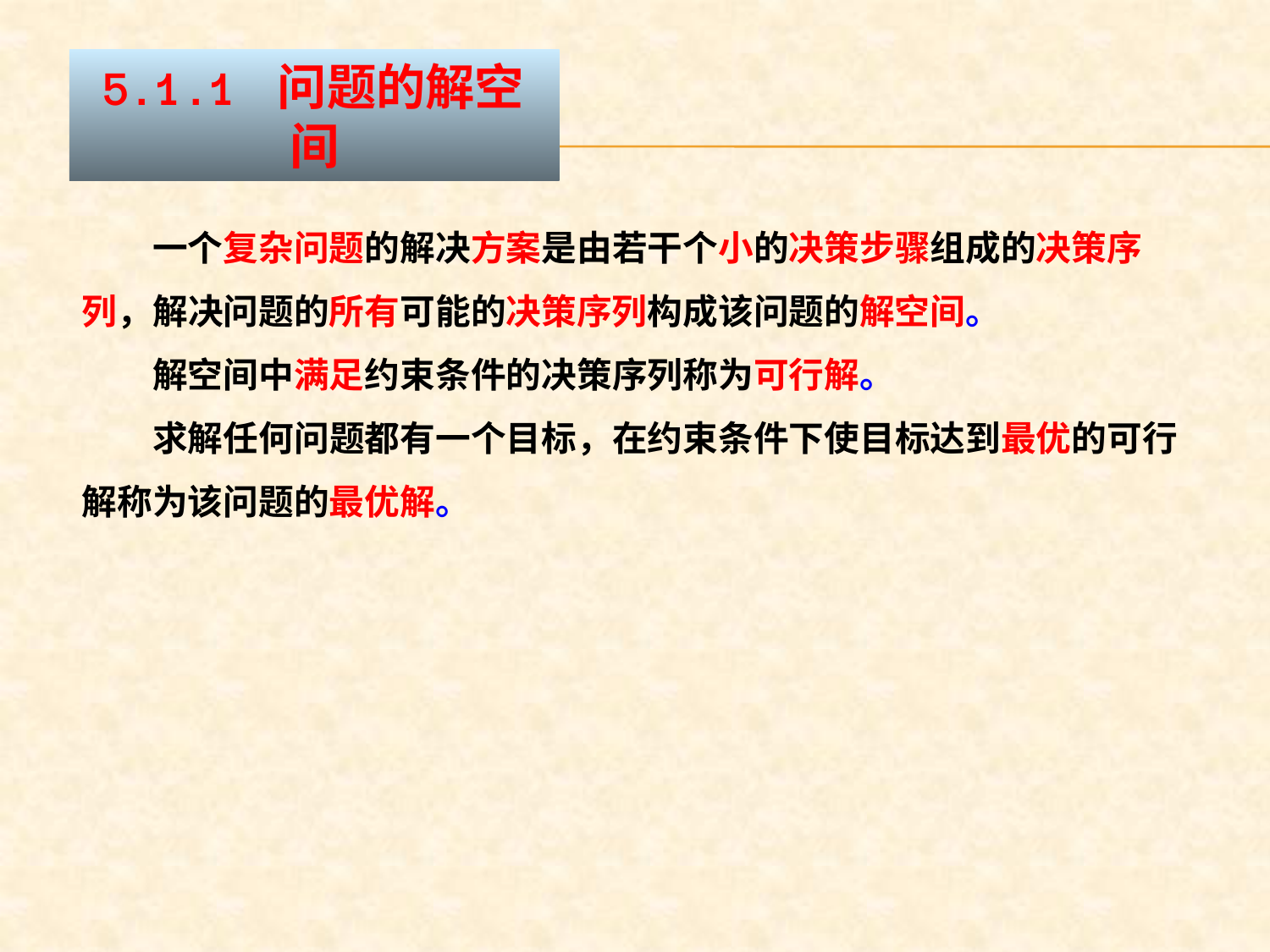

5.1.1 问题的解空间
　　一个复杂问题的解决方案是由若干个小的决策步骤组成的决策序列，解决问题的所有可能的决策序列构成该问题的解空间。
　　解空间中满足约束条件的决策序列称为可行解。
　　求解任何问题都有一个目标，在约束条件下使目标达到最优的可行解称为该问题的最优解。